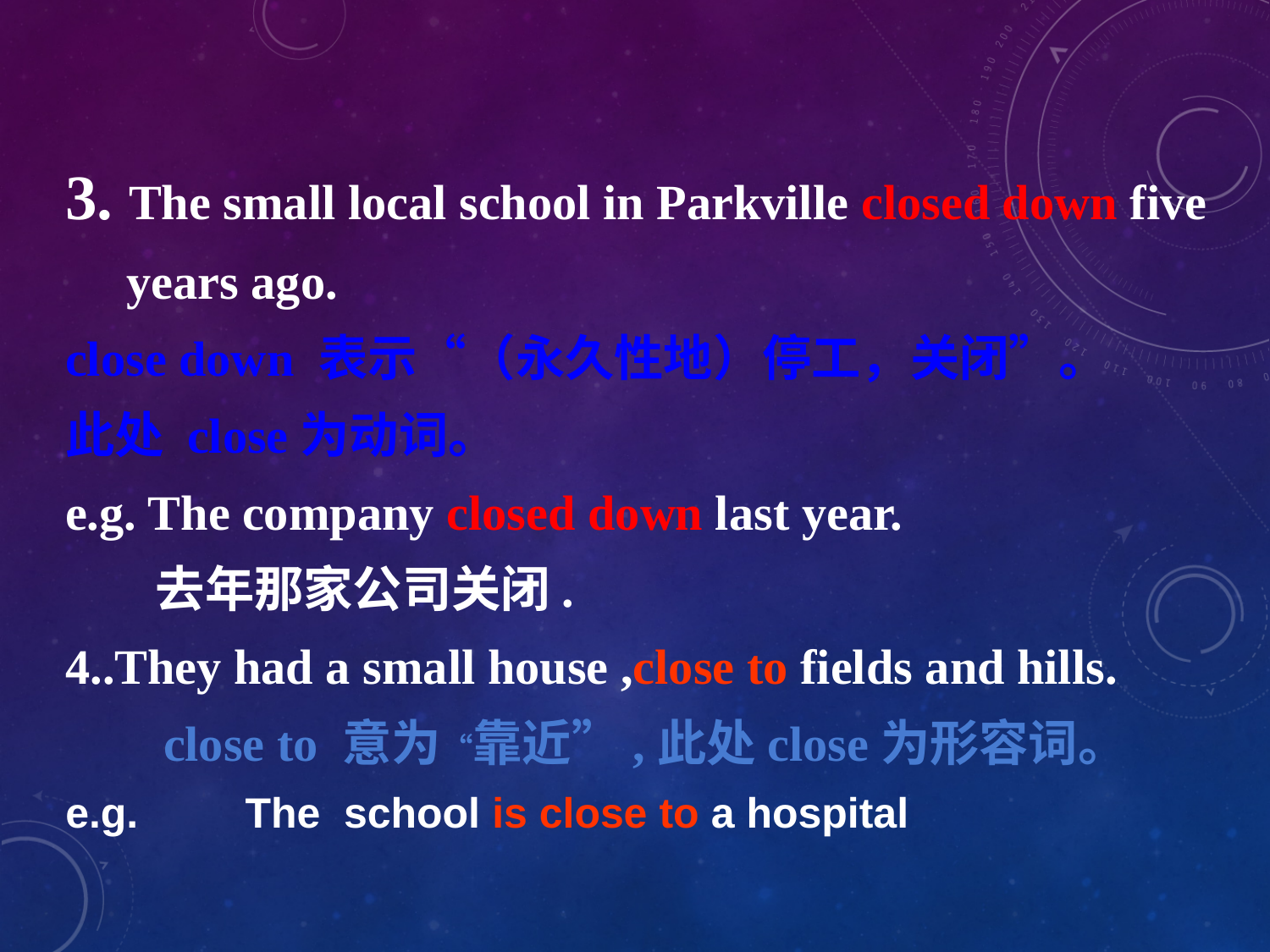

3. The small local school in Parkville closed down five years ago.
close down 表示“（永久性地）停工，关闭”。
此处 close为动词。
e.g. The company closed down last year.
       去年那家公司关闭.
4..They had a small house ,close to fields and hills.
        close to 意为“靠近”,此处close为形容词。
e.g.         The  school is close to a hospital